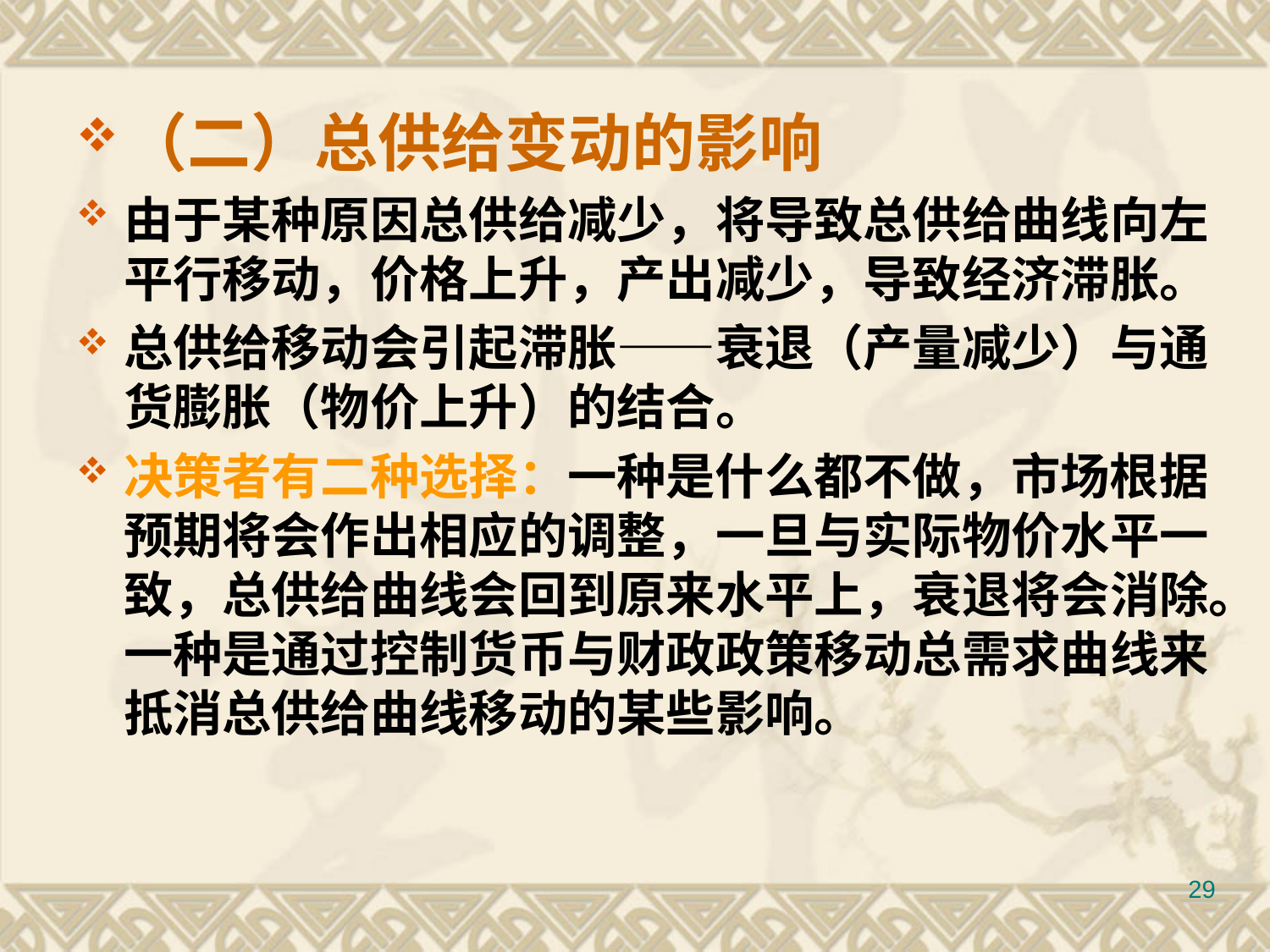

#
（二）总供给变动的影响
由于某种原因总供给减少，将导致总供给曲线向左平行移动，价格上升，产出减少，导致经济滞胀。
总供给移动会引起滞胀——衰退（产量减少）与通货膨胀（物价上升）的结合。
决策者有二种选择：一种是什么都不做，市场根据预期将会作出相应的调整，一旦与实际物价水平一致，总供给曲线会回到原来水平上，衰退将会消除。一种是通过控制货币与财政政策移动总需求曲线来抵消总供给曲线移动的某些影响。

29